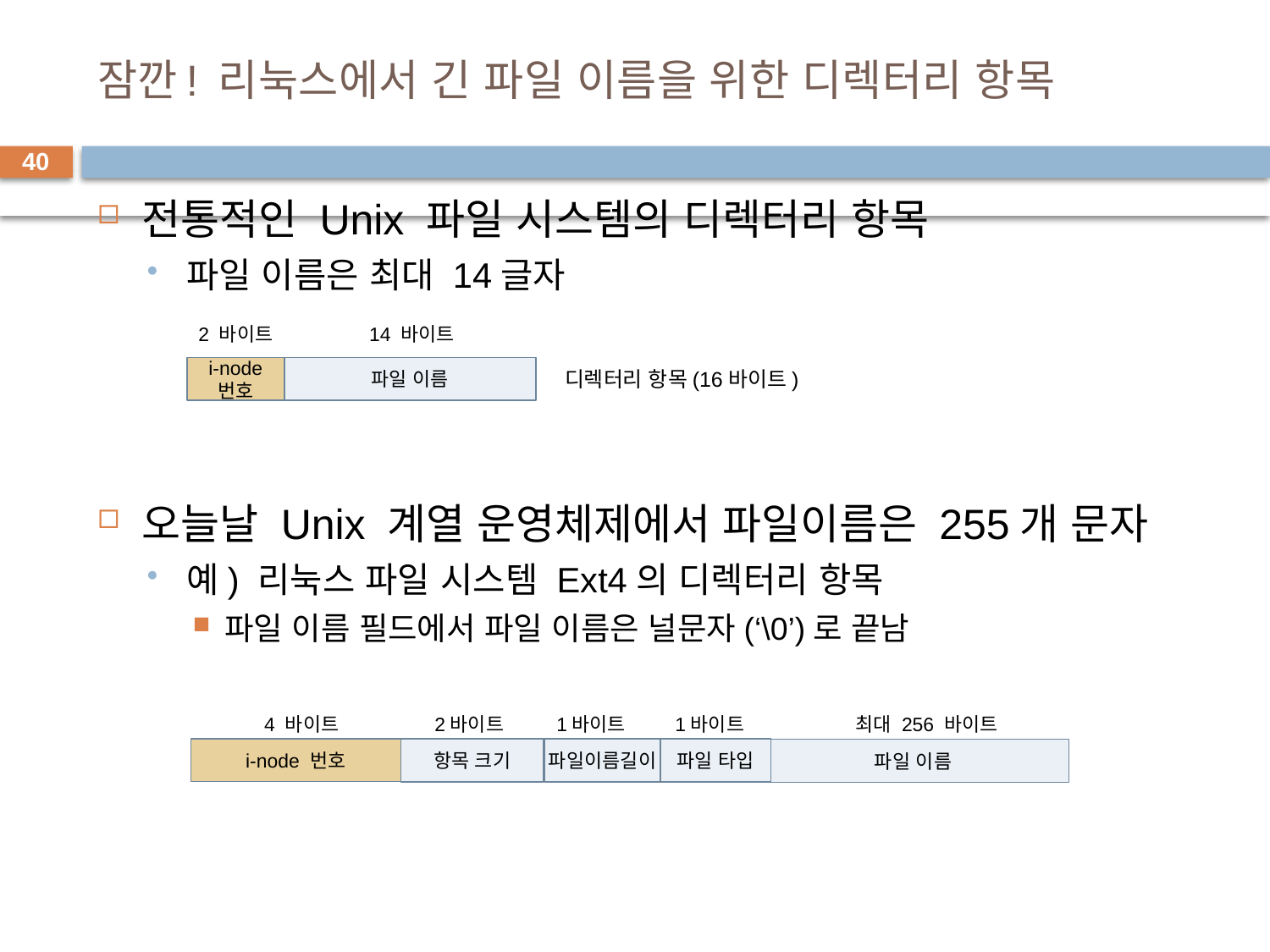

# 잠깐! 리눅스에서 긴 파일 이름을 위한 디렉터리 항목
40
전통적인 Unix 파일 시스템의 디렉터리 항목
파일 이름은 최대 14글자

오늘날 Unix 계열 운영체제에서 파일이름은 255개 문자
예) 리눅스 파일 시스템 Ext4의 디렉터리 항목
파일 이름 필드에서 파일 이름은 널문자(‘\0’)로 끝남
2 바이트
14 바이트
i-node
번호
파일 이름
디렉터리 항목(16바이트)
4 바이트
2바이트
1바이트
1바이트
최대 256 바이트
i-node 번호
파일이름길이
항목 크기
파일 타입
파일 이름